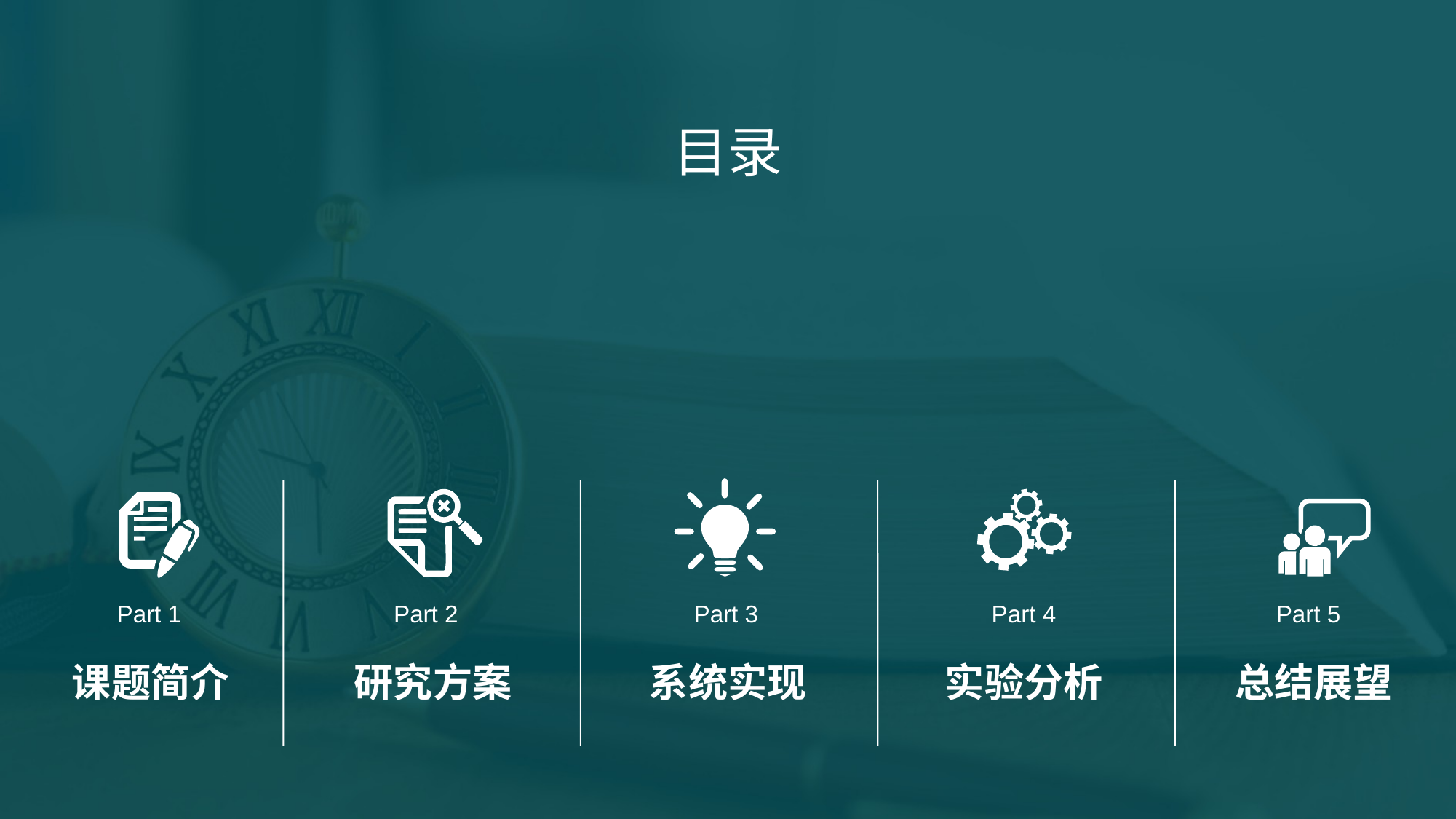

目录

Part 1
Part 2
Part 3
Part 4
Part 5
实验分析
课题简介
研究方案
系统实现
总结展望